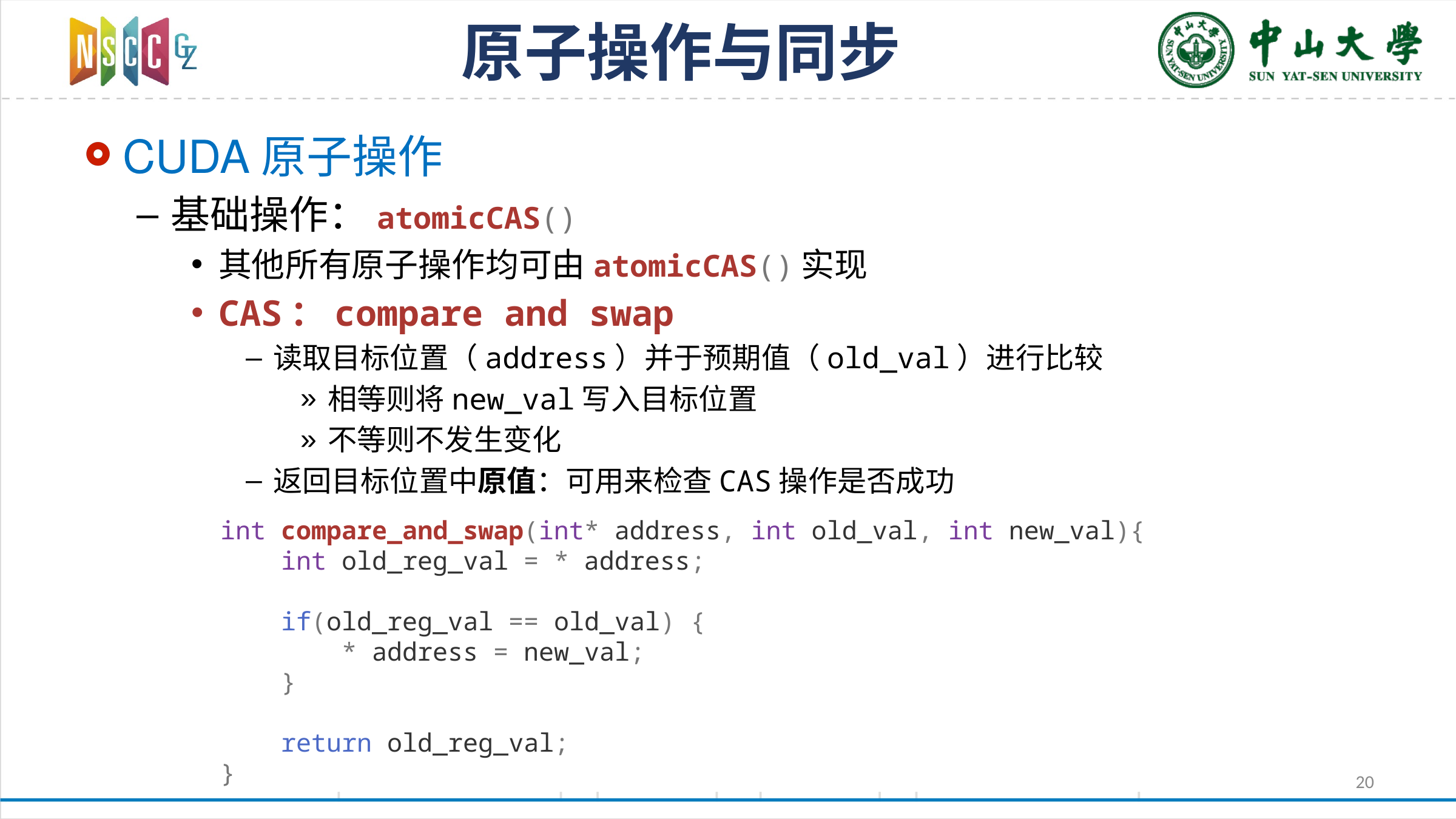

# 原子操作与同步
CUDA原子操作
基础操作：atomicCAS()
其他所有原子操作均可由atomicCAS()实现
CAS：compare and swap
读取目标位置（address）并于预期值（old_val）进行比较
相等则将new_val写入目标位置
不等则不发生变化
返回目标位置中原值：可用来检查CAS操作是否成功
int compare_and_swap(int* address, int old_val, int new_val){
    int old_reg_val = * address;

    if(old_reg_val == old_val) {
        * address = new_val;
    }

    return old_reg_val;
}
20